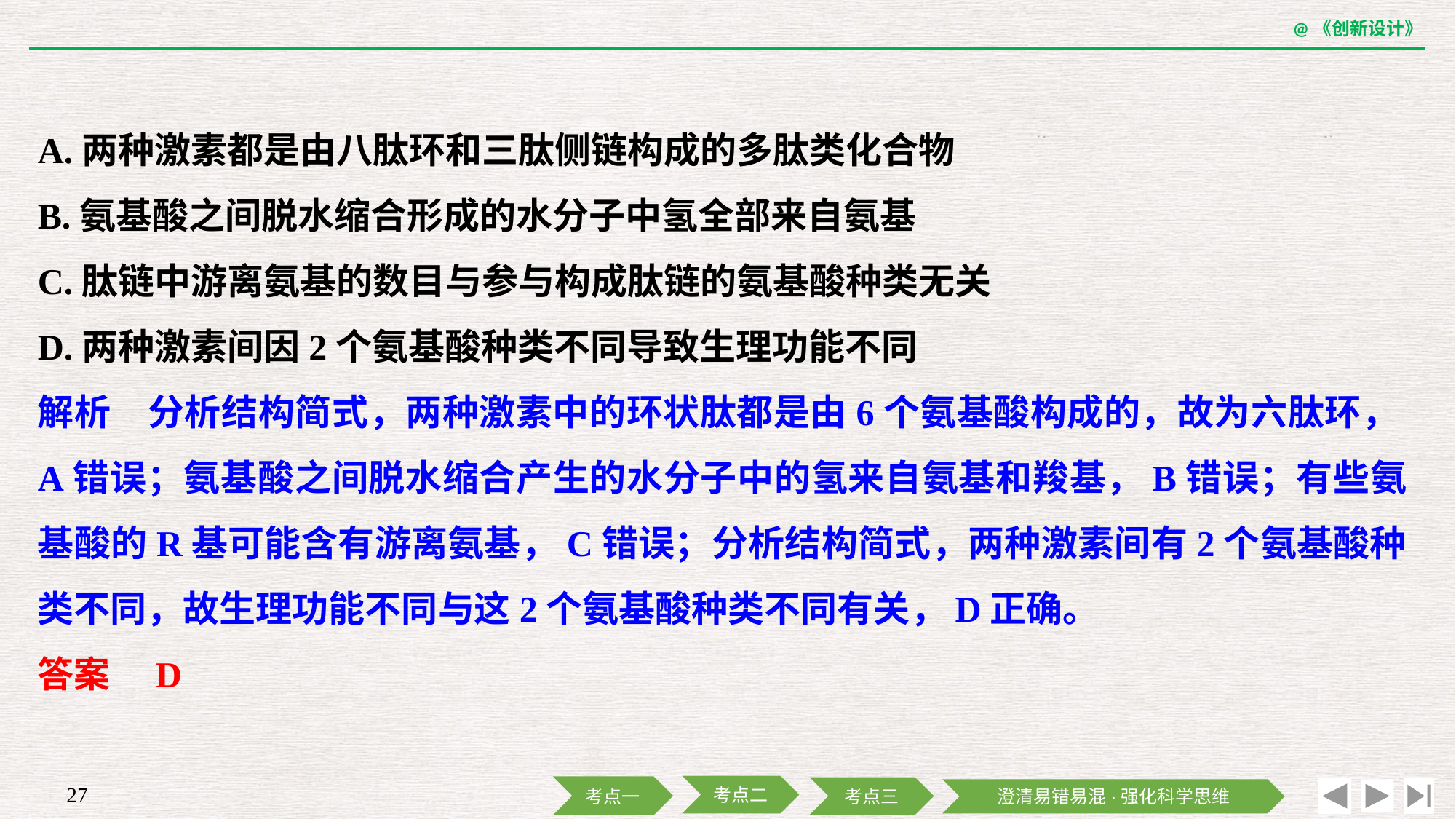

A.两种激素都是由八肽环和三肽侧链构成的多肽类化合物
B.氨基酸之间脱水缩合形成的水分子中氢全部来自氨基
C.肽链中游离氨基的数目与参与构成肽链的氨基酸种类无关
D.两种激素间因2个氨基酸种类不同导致生理功能不同
解析　分析结构简式，两种激素中的环状肽都是由6个氨基酸构成的，故为六肽环，A错误；氨基酸之间脱水缩合产生的水分子中的氢来自氨基和羧基，B错误；有些氨基酸的R基可能含有游离氨基，C错误；分析结构简式，两种激素间有2个氨基酸种类不同，故生理功能不同与这2个氨基酸种类不同有关，D正确。
答案　D